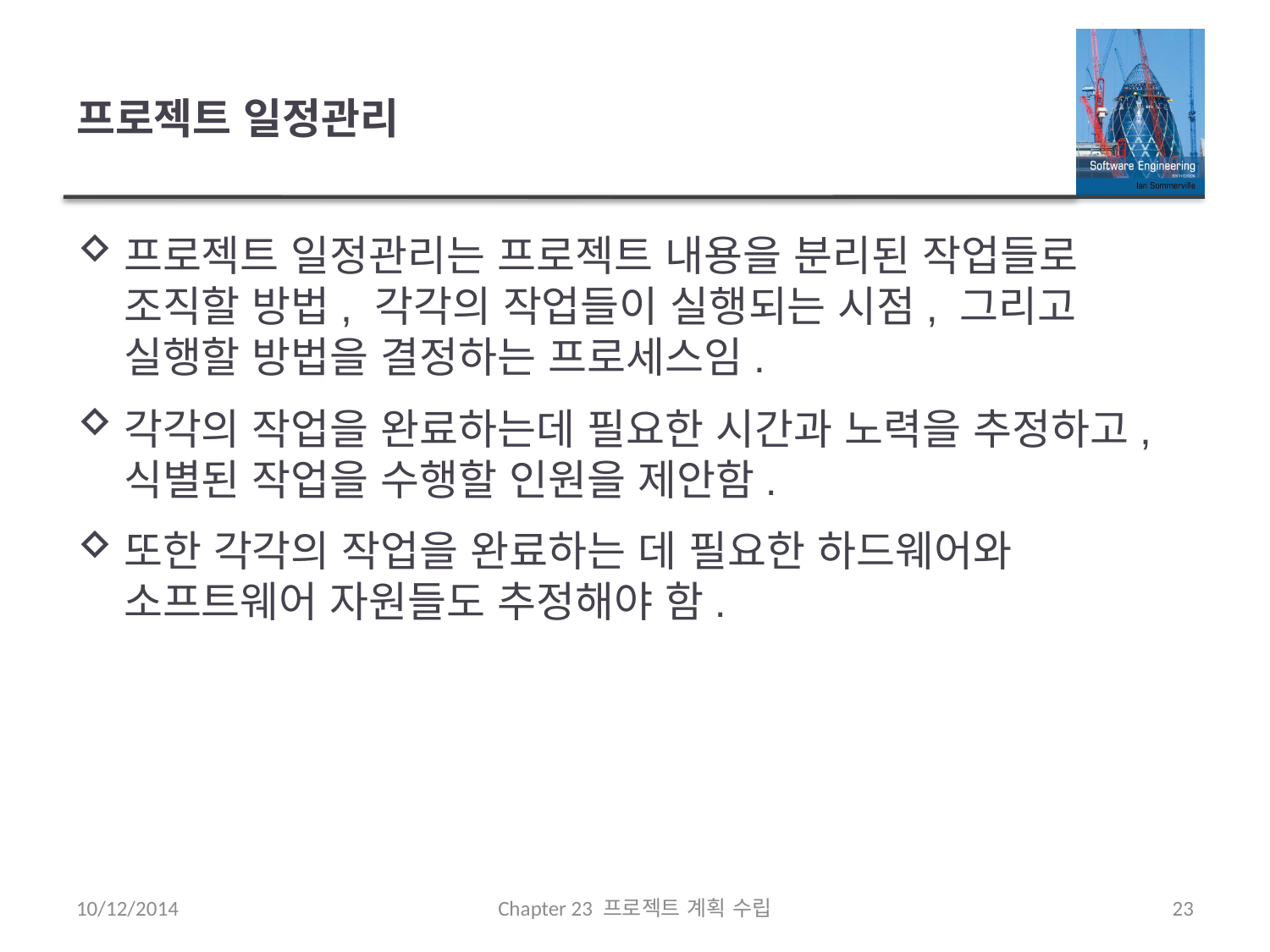

# 프로젝트 일정관리
프로젝트 일정관리는 프로젝트 내용을 분리된 작업들로 조직할 방법, 각각의 작업들이 실행되는 시점, 그리고 실행할 방법을 결정하는 프로세스임.
각각의 작업을 완료하는데 필요한 시간과 노력을 추정하고, 식별된 작업을 수행할 인원을 제안함.
또한 각각의 작업을 완료하는 데 필요한 하드웨어와 소프트웨어 자원들도 추정해야 함.
10/12/2014
Chapter 23 프로젝트 계획 수립
23